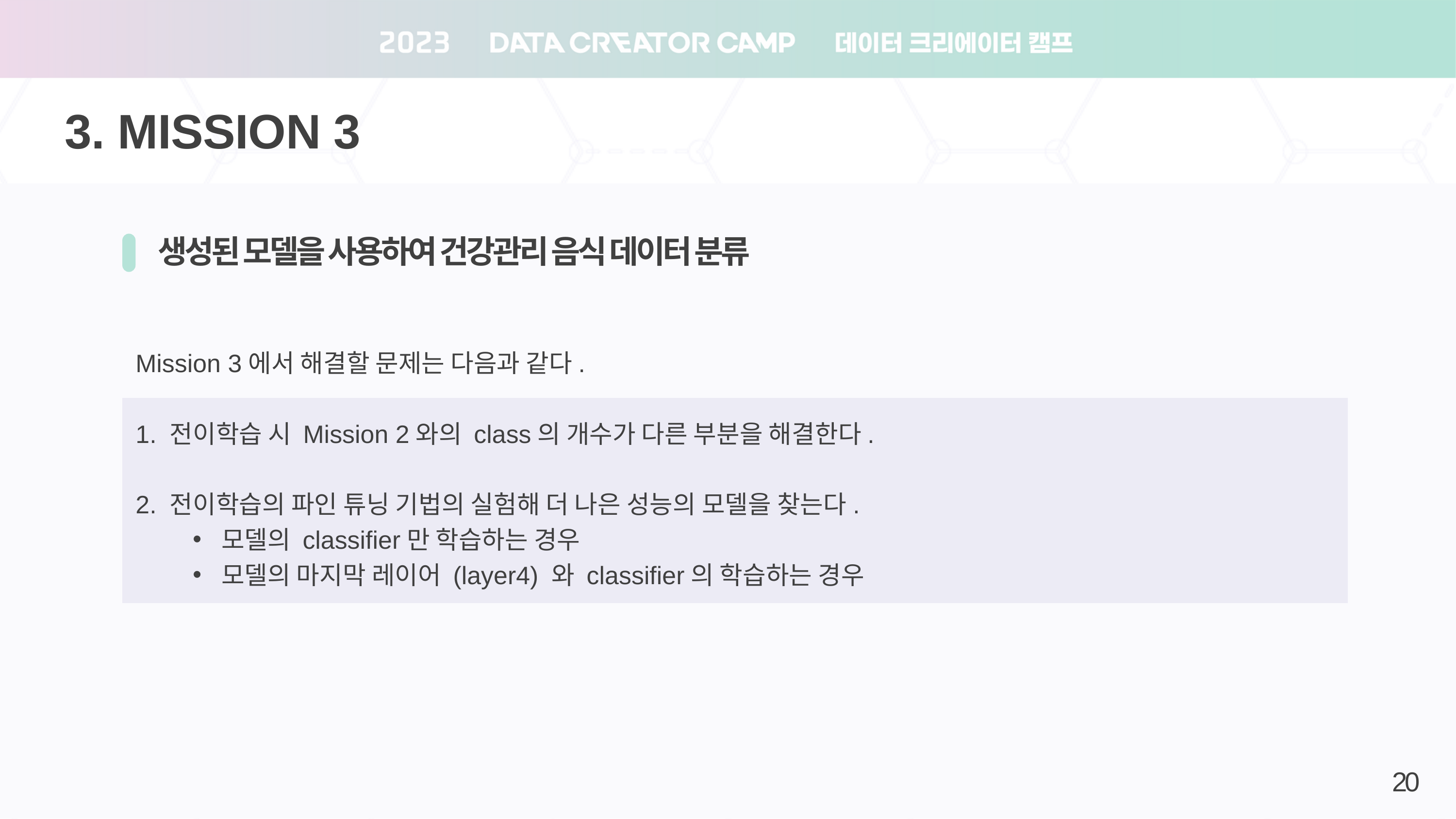

3. MISSION 3

생성된 모델을 사용하여 건강관리 음식 데이터 분류
Mission 3에서 해결할 문제는 다음과 같다.

1. 전이학습 시 Mission 2와의 class의 개수가 다른 부분을 해결한다.

2. 전이학습의 파인 튜닝 기법의 실험해 더 나은 성능의 모델을 찾는다.
모델의 classifier만 학습하는 경우
모델의 마지막 레이어 (layer4) 와 classifier의 학습하는 경우

20